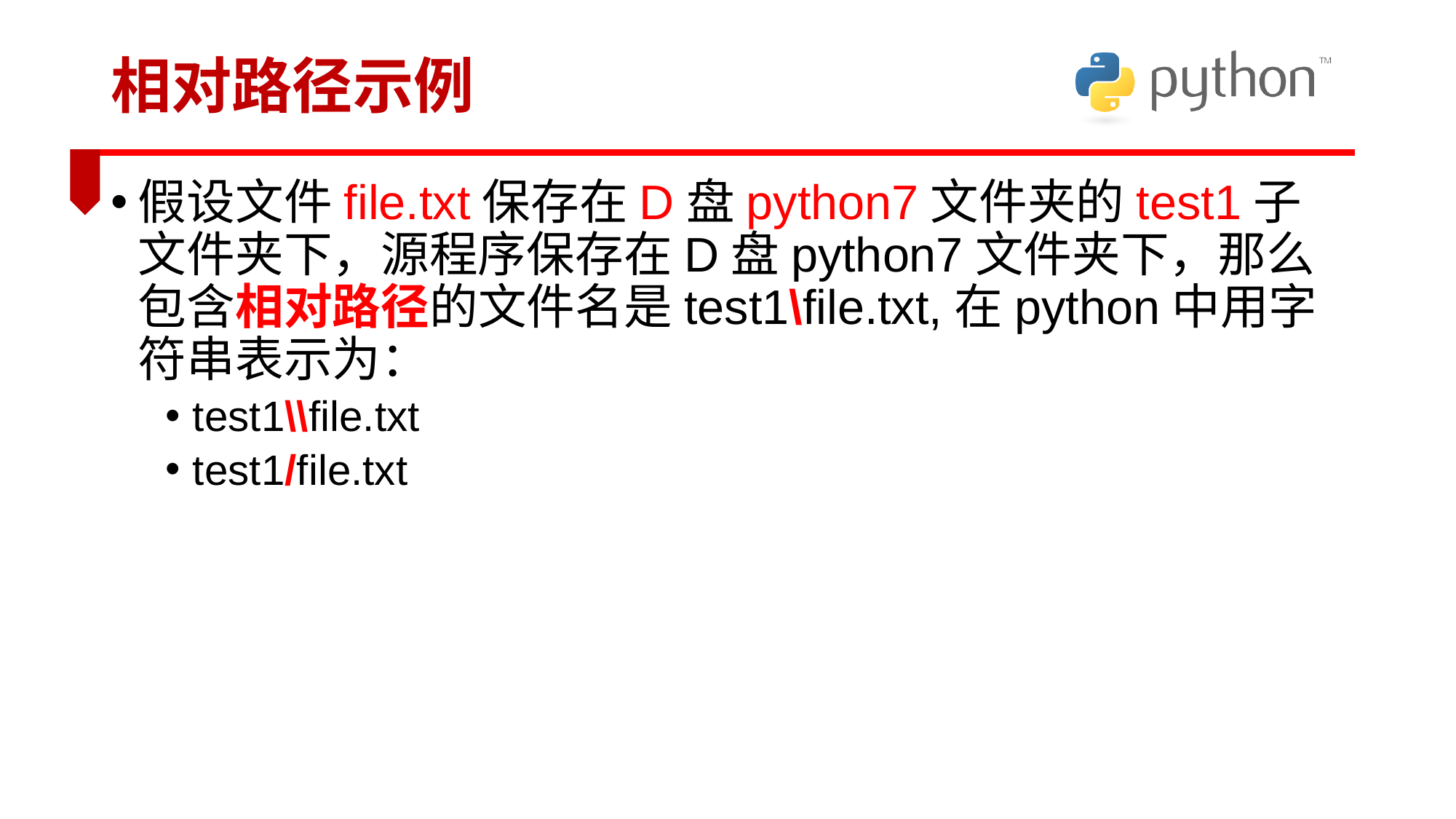

# 相对路径示例
假设文件file.txt保存在D盘python7文件夹的test1子文件夹下，源程序保存在D盘python7文件夹下，那么包含相对路径的文件名是test1\file.txt,在python中用字符串表示为：
test1\\file.txt
test1/file.txt